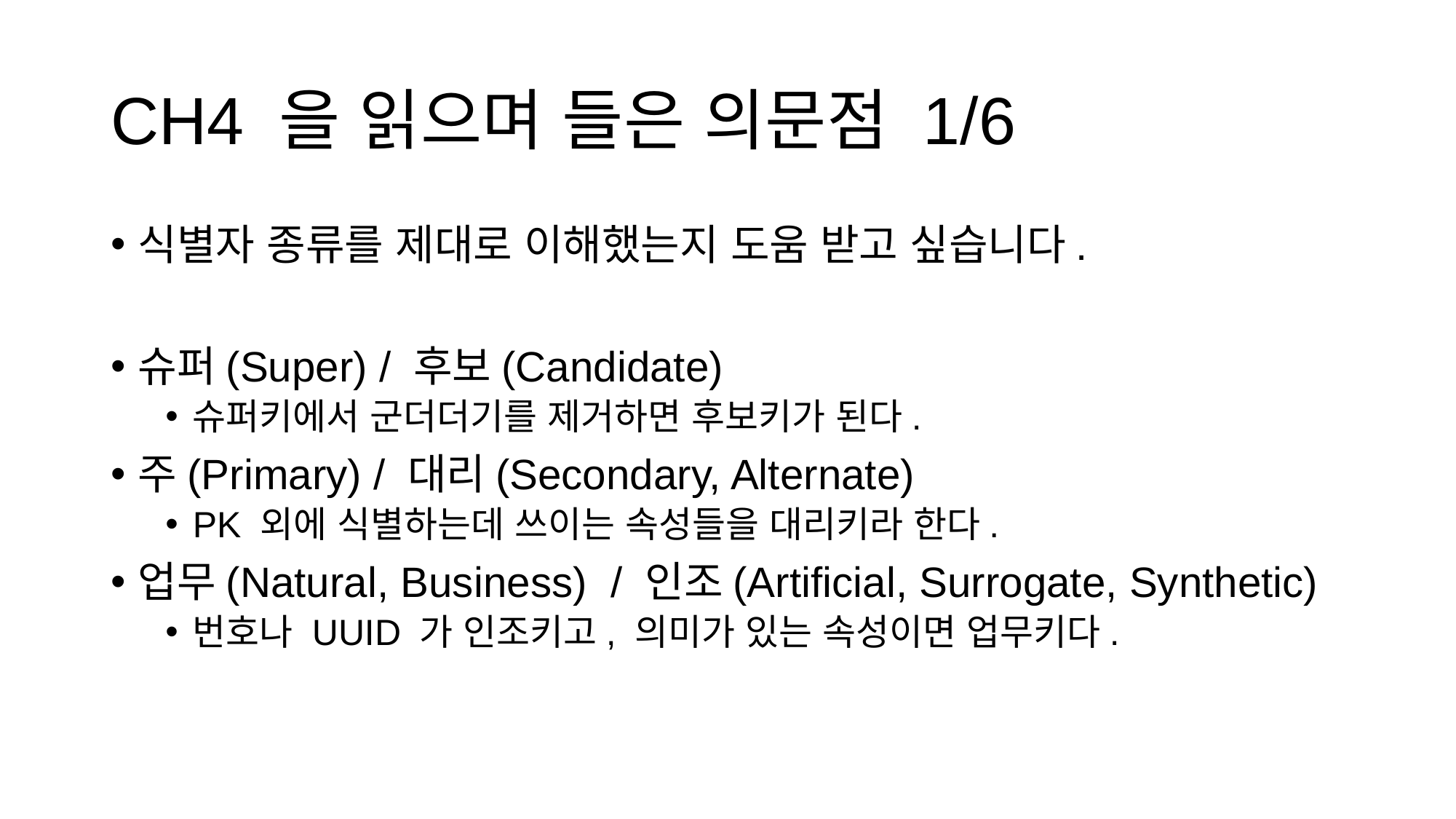

# CH4 을 읽으며 들은 의문점 1/6
식별자 종류를 제대로 이해했는지 도움 받고 싶습니다.

슈퍼(Super) / 후보(Candidate)
슈퍼키에서 군더더기를 제거하면 후보키가 된다.
주(Primary) / 대리(Secondary, Alternate)
PK 외에 식별하는데 쓰이는 속성들을 대리키라 한다.
업무(Natural, Business)  / 인조(Artificial, Surrogate, Synthetic)
번호나 UUID 가 인조키고, 의미가 있는 속성이면 업무키다.